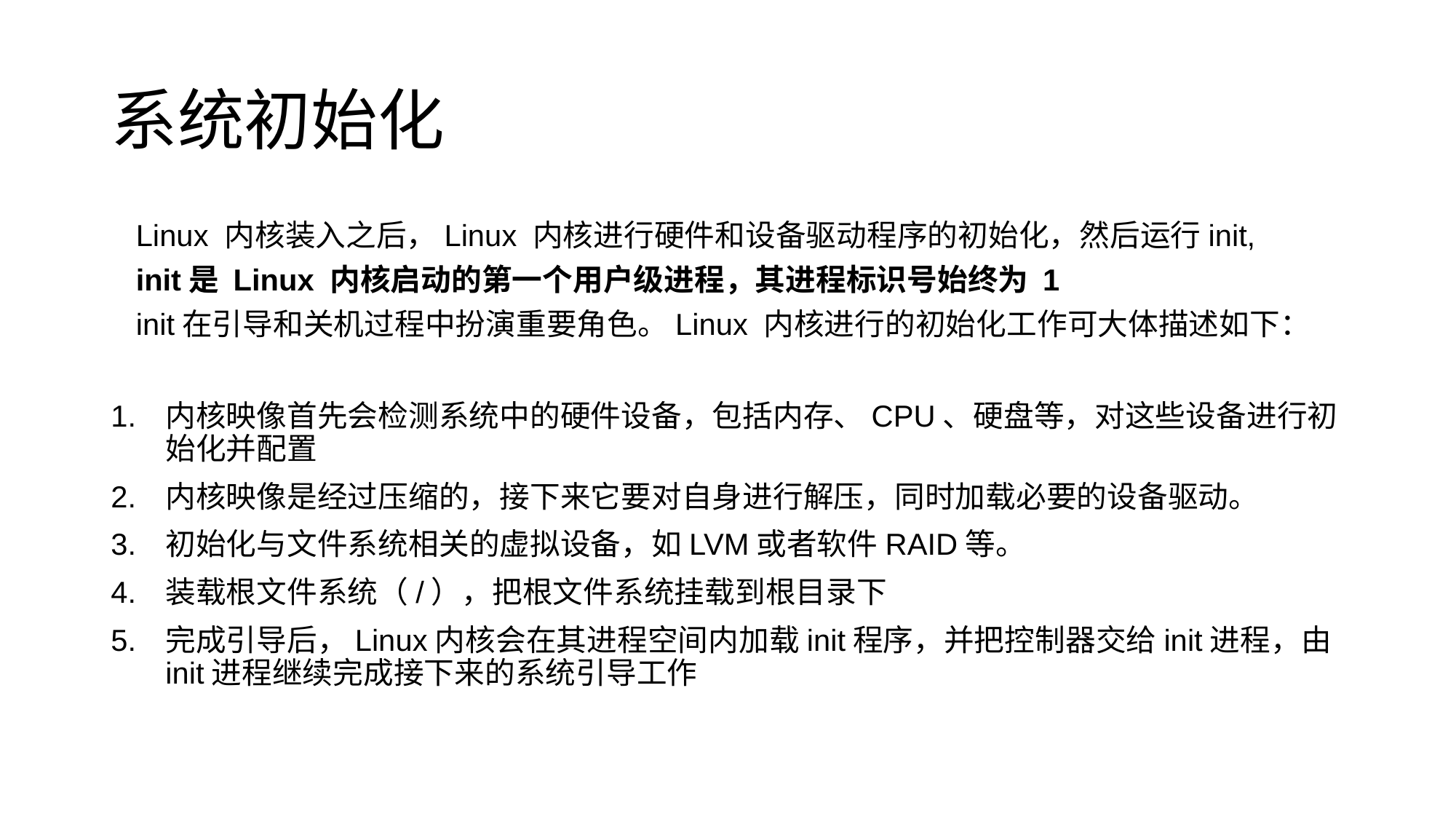

# 系统初始化
   Linux 内核装入之后，Linux 内核进行硬件和设备驱动程序的初始化，然后运行init,
   init是 Linux 内核启动的第一个用户级进程，其进程标识号始终为 1
   init在引导和关机过程中扮演重要角色。Linux 内核进行的初始化工作可大体描述如下：

内核映像首先会检测系统中的硬件设备，包括内存、CPU、硬盘等，对这些设备进行初始化并配置
内核映像是经过压缩的，接下来它要对自身进行解压，同时加载必要的设备驱动。
初始化与文件系统相关的虚拟设备，如LVM或者软件RAID等。
装载根文件系统（/），把根文件系统挂载到根目录下
完成引导后，Linux内核会在其进程空间内加载init程序，并把控制器交给init进程，由init进程继续完成接下来的系统引导工作